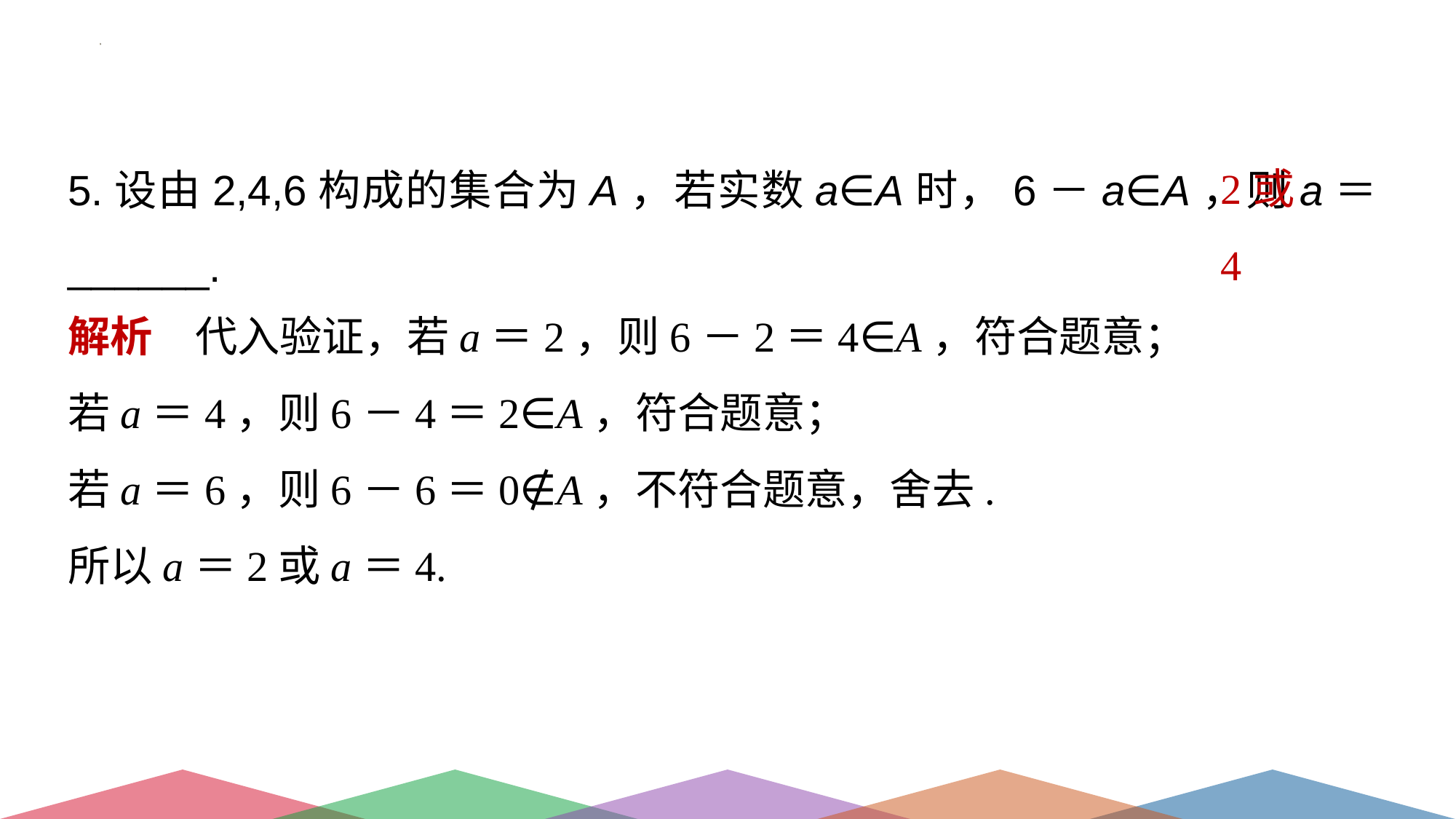

2或4
5.设由2,4,6构成的集合为A，若实数a∈A时，6－a∈A，则a＝______.
解析　代入验证，若a＝2，则6－2＝4∈A，符合题意；
若a＝4，则6－4＝2∈A，符合题意；
若a＝6，则6－6＝0∉A，不符合题意，舍去.
所以a＝2或a＝4.